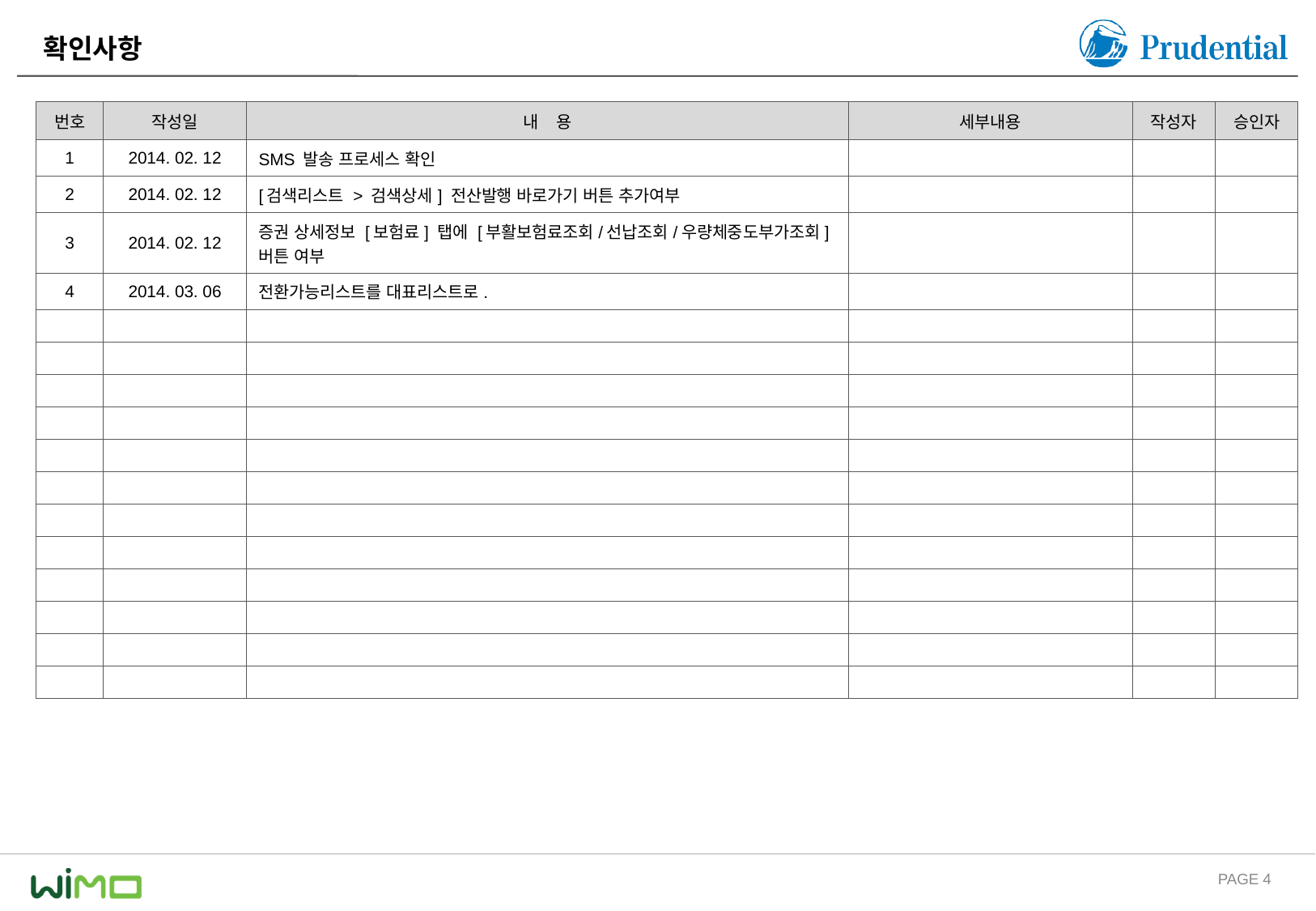

# 확인사항
| 번호 | 작성일 | 내 용 | 세부내용 | 작성자 | 승인자 |
| --- | --- | --- | --- | --- | --- |
| 1 | 2014. 02. 12 | SMS 발송 프로세스 확인 |  |  |  |
| 2 | 2014. 02. 12 | [검색리스트 > 검색상세] 전산발행 바로가기 버튼 추가여부 |  |  |  |
| 3 | 2014. 02. 12 | 증권 상세정보 [보험료] 탭에 [부활보험료조회/선납조회/우량체중도부가조회] 버튼 여부 |  |  |  |
| 4 | 2014. 03. 06 | 전환가능리스트를 대표리스트로. |  |  |  |
|  |  |  |  |  |  |
|  |  |  |  |  |  |
|  |  |  |  |  |  |
|  |  |  |  |  |  |
|  |  |  |  |  |  |
|  |  |  |  |  |  |
|  |  |  |  |  |  |
|  |  |  |  |  |  |
|  |  |  |  |  |  |
|  |  |  |  |  |  |
|  |  |  |  |  |  |
|  |  |  |  |  |  |
PAGE 4